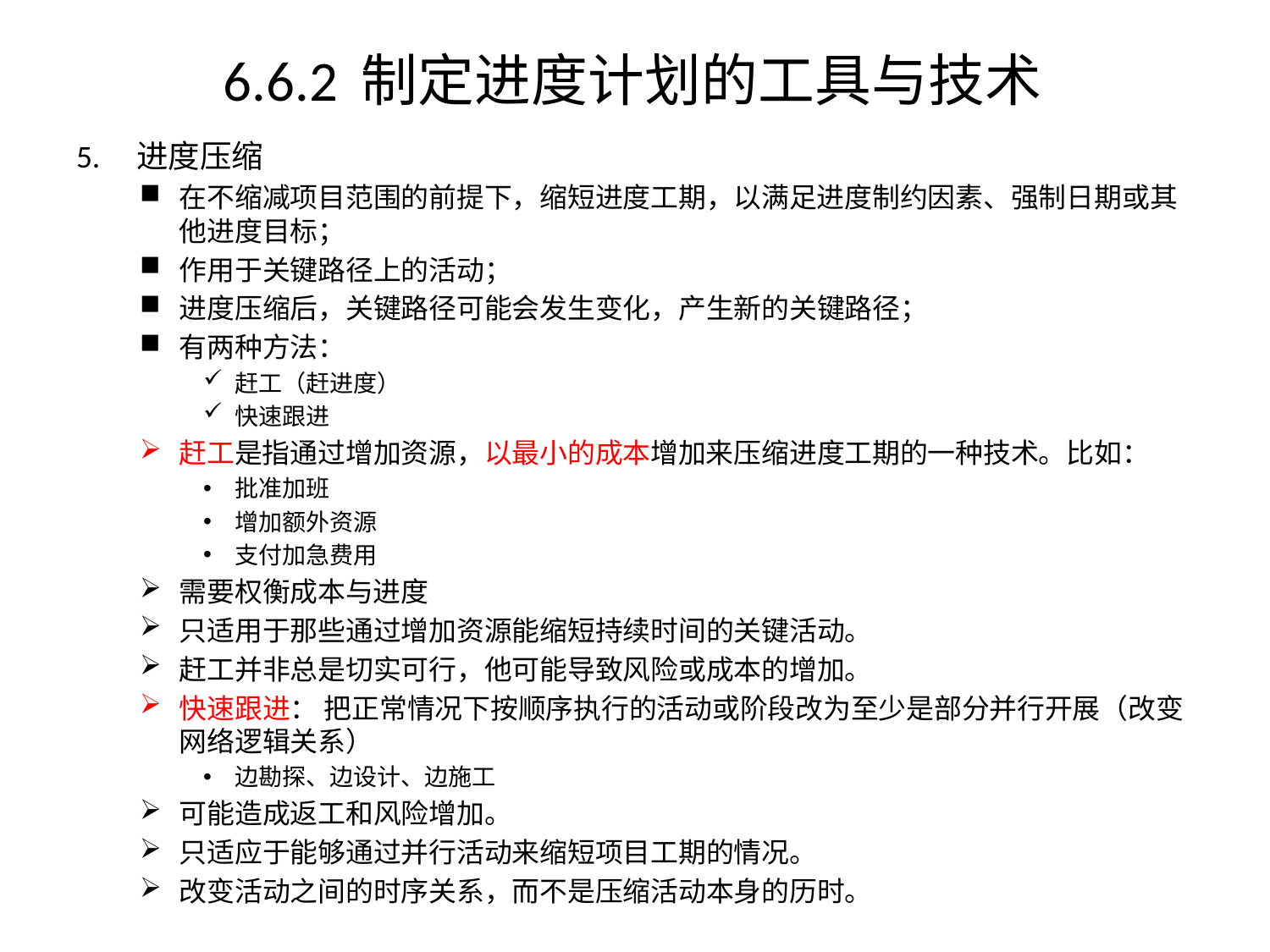

# 6.6.2 制定进度计划的工具与技术
5.    进度压缩
在不缩减项目范围的前提下，缩短进度工期，以满足进度制约因素、强制日期或其他进度目标；
作用于关键路径上的活动；
进度压缩后，关键路径可能会发生变化，产生新的关键路径；
有两种方法：
赶工（赶进度）
快速跟进
赶工是指通过增加资源，以最小的成本增加来压缩进度工期的一种技术。比如：
批准加班
增加额外资源
支付加急费用
需要权衡成本与进度
只适用于那些通过增加资源能缩短持续时间的关键活动。
赶工并非总是切实可行，他可能导致风险或成本的增加。
快速跟进： 把正常情况下按顺序执行的活动或阶段改为至少是部分并行开展（改变网络逻辑关系）
边勘探、边设计、边施工
可能造成返工和风险增加。
只适应于能够通过并行活动来缩短项目工期的情况。
改变活动之间的时序关系，而不是压缩活动本身的历时。